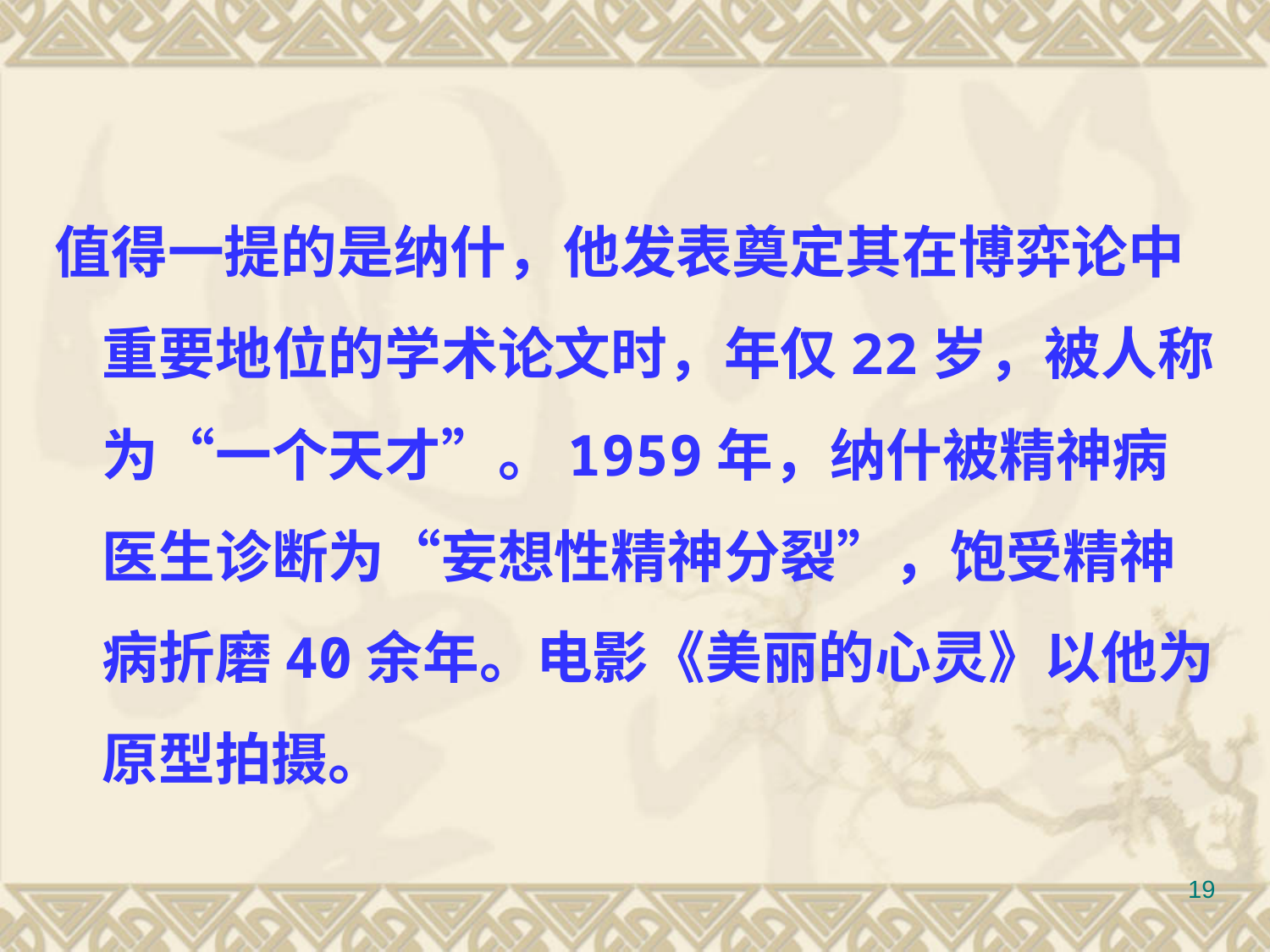

值得一提的是纳什，他发表奠定其在博弈论中重要地位的学术论文时，年仅22岁，被人称为“一个天才”。1959年，纳什被精神病医生诊断为“妄想性精神分裂”，饱受精神病折磨40余年。电影《美丽的心灵》以他为原型拍摄。
19